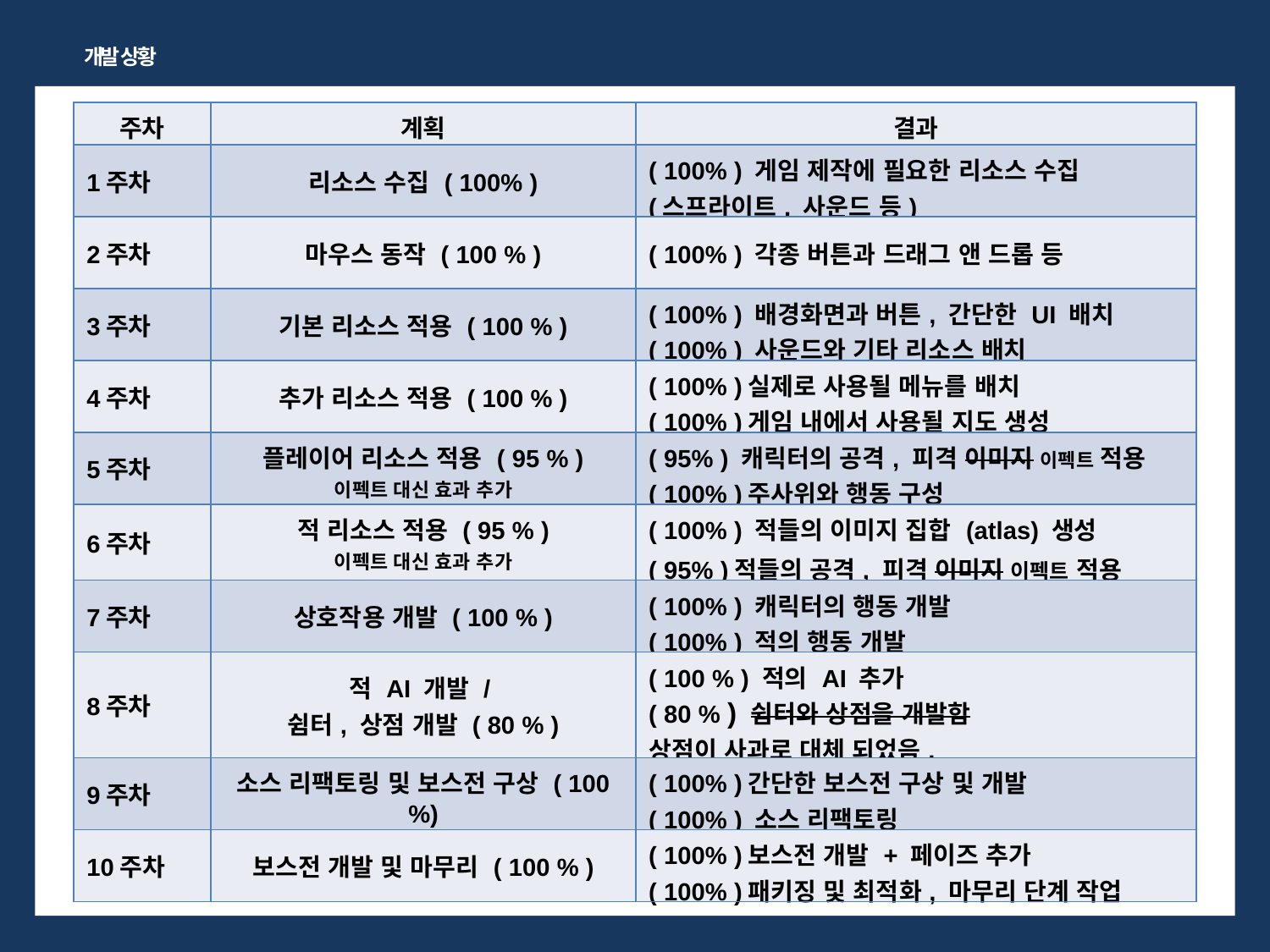

개발 상황

| 주차 | 계획 | 결과 |
| --- | --- | --- |
| 1주차 | 리소스 수집 ( 100% ) | ( 100% ) 게임 제작에 필요한 리소스 수집 (스프라이트, 사운드 등) |
| 2주차 | 마우스 동작 ( 100 % ) | ( 100% ) 각종 버튼과 드래그 앤 드롭 등 |
| 3주차 | 기본 리소스 적용 ( 100 % ) | ( 100% ) 배경화면과 버튼, 간단한 UI 배치 ( 100% ) 사운드와 기타 리소스 배치 |
| 4주차 | 추가 리소스 적용 ( 100 % ) | ( 100% )실제로 사용될 메뉴를 배치 ( 100% )게임 내에서 사용될 지도 생성 |
| 5주차 | 플레이어 리소스 적용 ( 95 % ) 이펙트 대신 효과 추가 | ( 95% ) 캐릭터의 공격, 피격 이미지 이펙트 적용( 100% )주사위와 행동 구성 |
| 6주차 | 적 리소스 적용 ( 95 % ) 이펙트 대신 효과 추가 | ( 100% ) 적들의 이미지 집합 (atlas) 생성 ( 95% )적들의 공격, 피격 이미지 이펙트 적용 |
| 7주차 | 상호작용 개발 ( 100 % ) | ( 100% ) 캐릭터의 행동 개발 ( 100% ) 적의 행동 개발 |
| 8주차 | 적 AI 개발 / 쉼터, 상점 개발 ( 80 % ) | ( 100 % ) 적의 AI 추가 ( 80 % ) 쉼터와 상점을 개발함 상점이 사과로 대체 되었음. |
| 9주차 | 소스 리팩토링 및 보스전 구상 ( 100 %) | ( 100% )간단한 보스전 구상 및 개발 ( 100% ) 소스 리팩토링 |
| 10주차 | 보스전 개발 및 마무리 ( 100 % ) | ( 100% )보스전 개발 + 페이즈 추가 ( 100% )패키징 및 최적화, 마무리 단계 작업 |